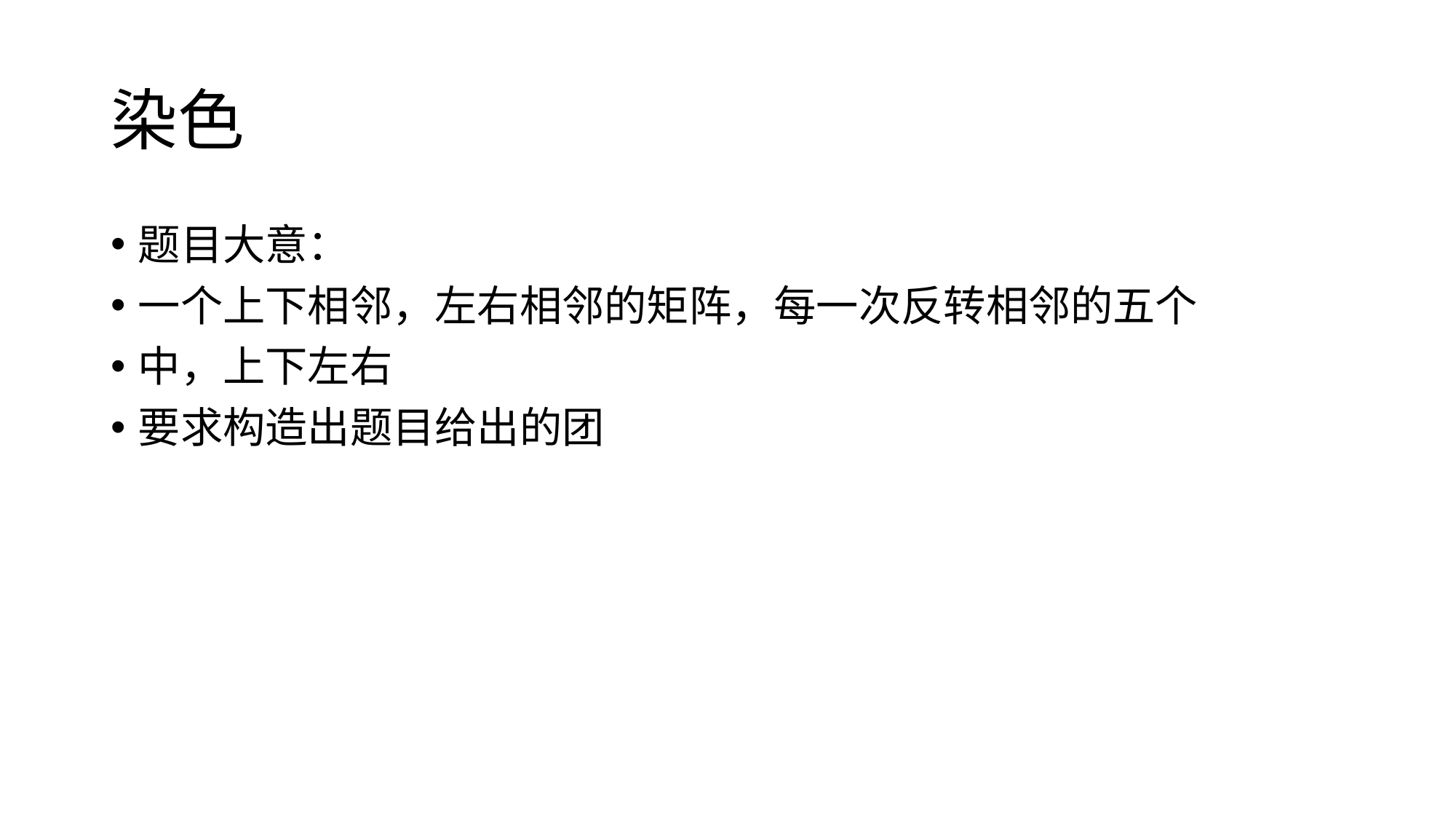

# 染色
题目大意：
一个上下相邻，左右相邻的矩阵，每一次反转相邻的五个
中，上下左右
要求构造出题目给出的团